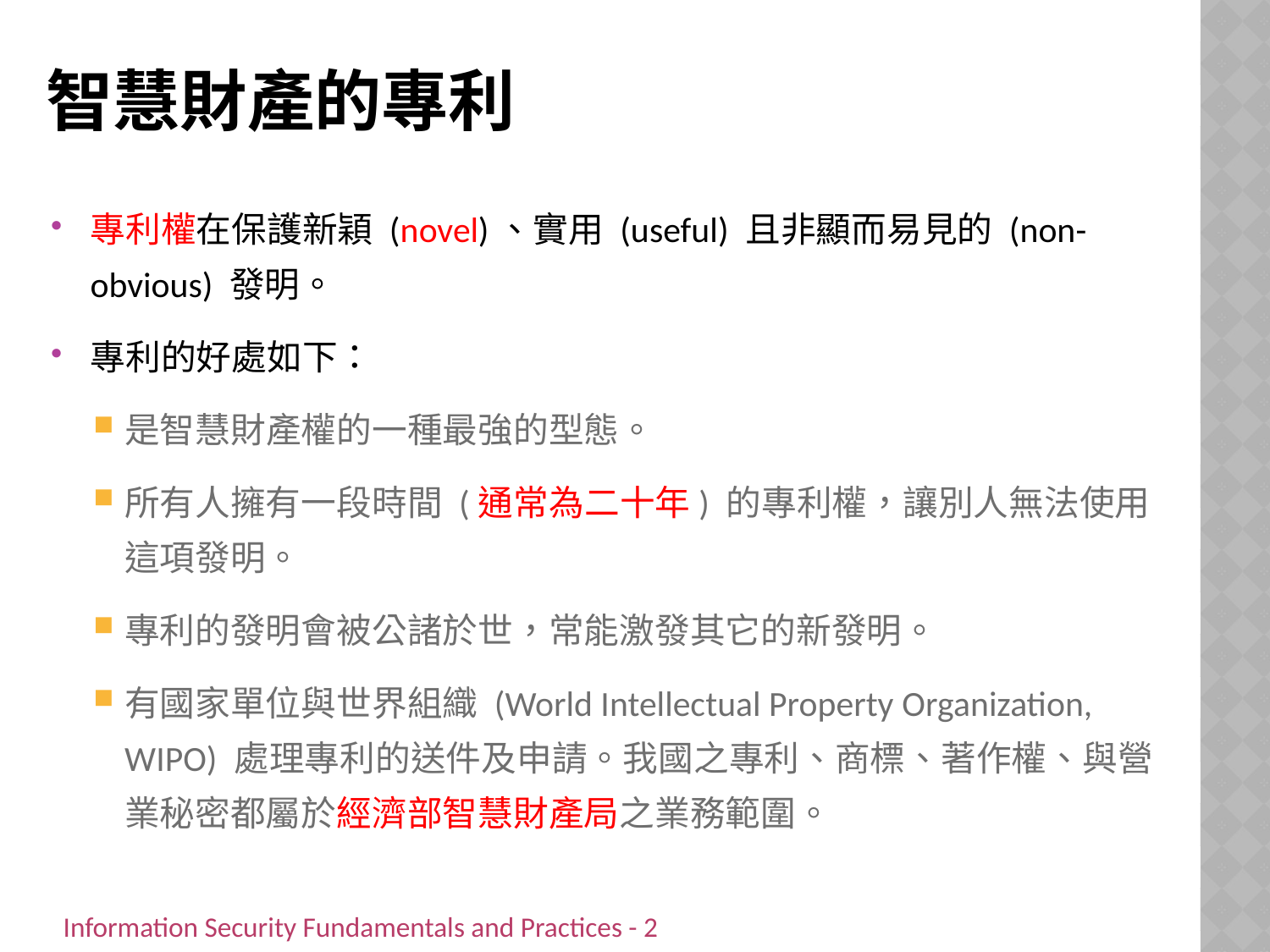

# 智慧財產的專利
專利權在保護新穎 (novel)、實用 (useful) 且非顯而易見的 (non-obvious) 發明。
專利的好處如下：
是智慧財產權的一種最強的型態。
所有人擁有一段時間 (通常為二十年) 的專利權，讓別人無法使用這項發明。
專利的發明會被公諸於世，常能激發其它的新發明。
有國家單位與世界組織 (World Intellectual Property Organization, WIPO) 處理專利的送件及申請。我國之專利、商標、著作權、與營業秘密都屬於經濟部智慧財產局之業務範圍。